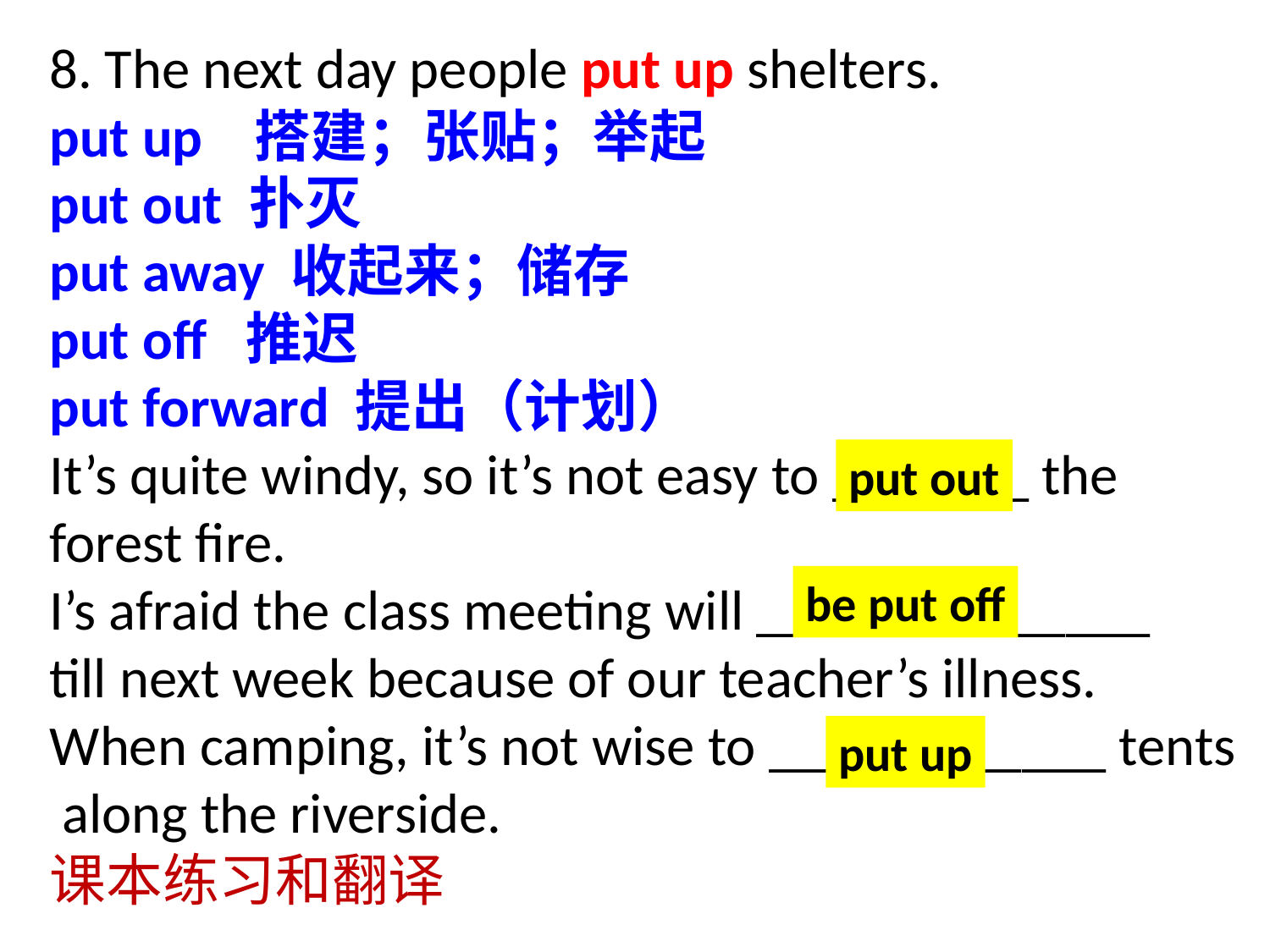

8. The next day people put up shelters.
put up   搭建；张贴；举起
put out 扑灭
put away 收起来；储存
put off  推迟
put forward 提出（计划）
It’s quite windy, so it’s not easy to _______ the
forest fire.
I’s afraid the class meeting will ______________
till next week because of our teacher’s illness.
When camping, it’s not wise to ____________ tents
 along the riverside.
课本练习和翻译
put out
be put off
put up